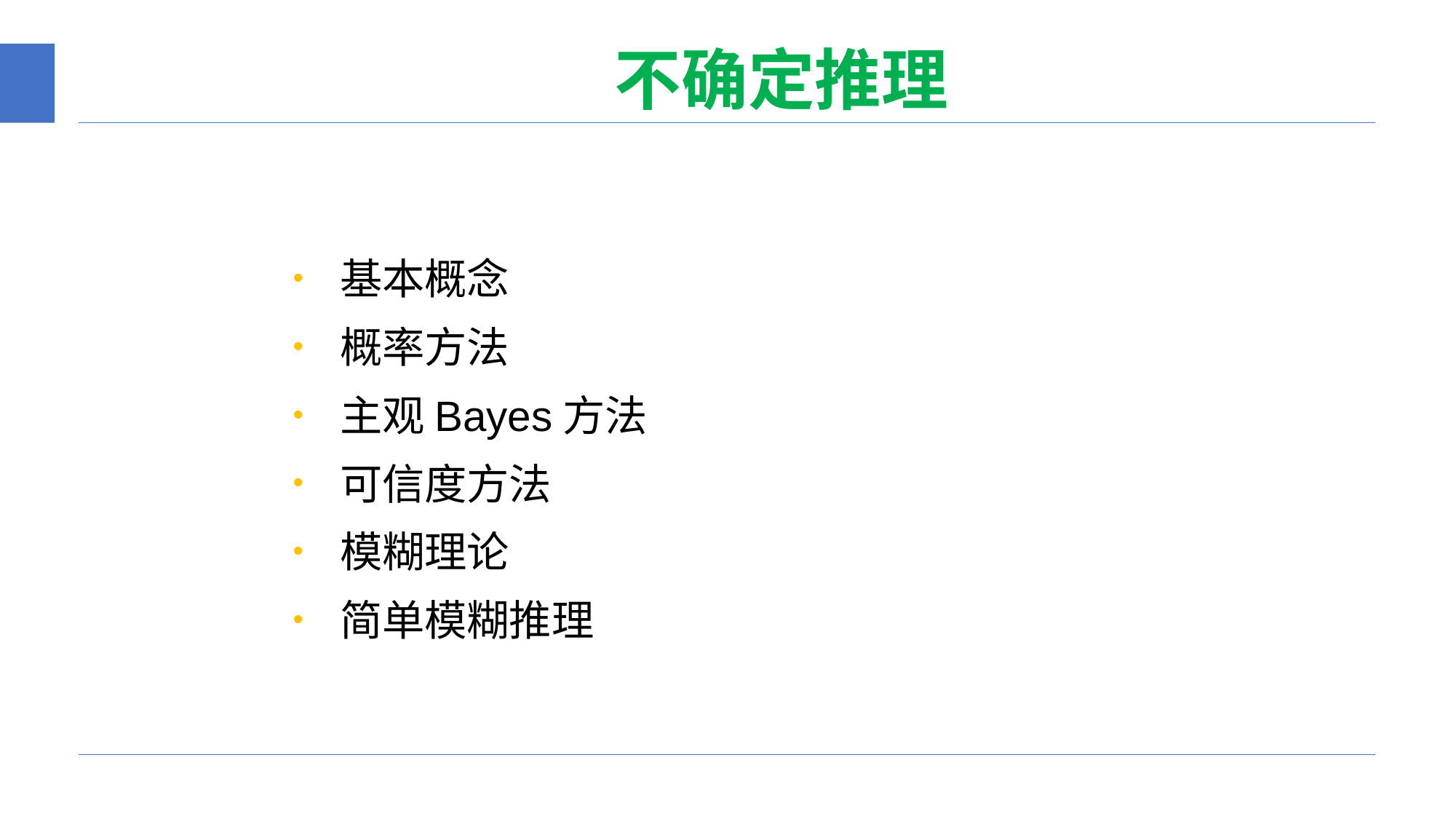

# 不确定推理
 基本概念
 概率方法
 主观Bayes方法
 可信度方法
 模糊理论
 简单模糊推理